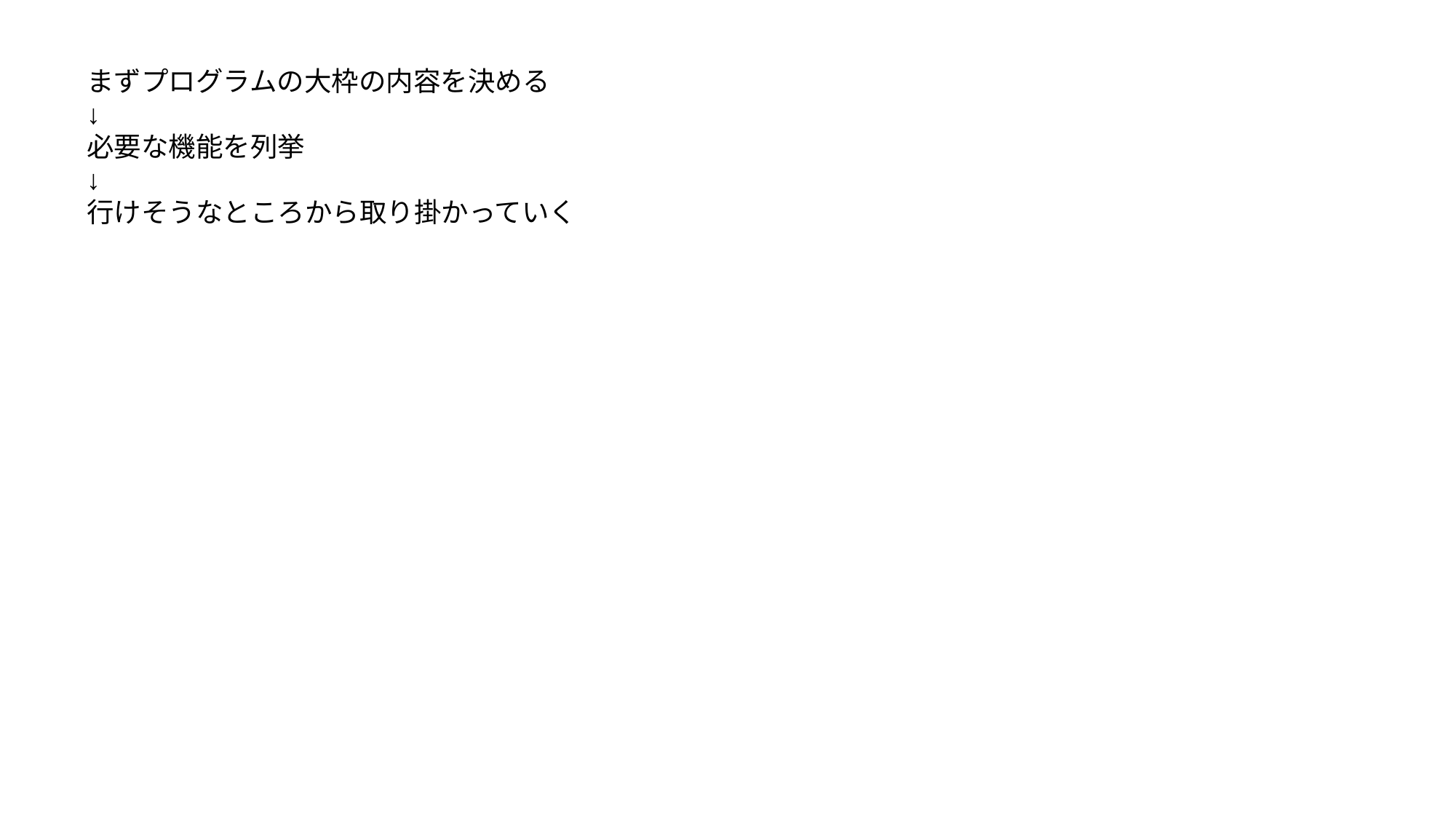

まずプログラムの大枠の内容を決める
↓
必要な機能を列挙
↓
行けそうなところから取り掛かっていく